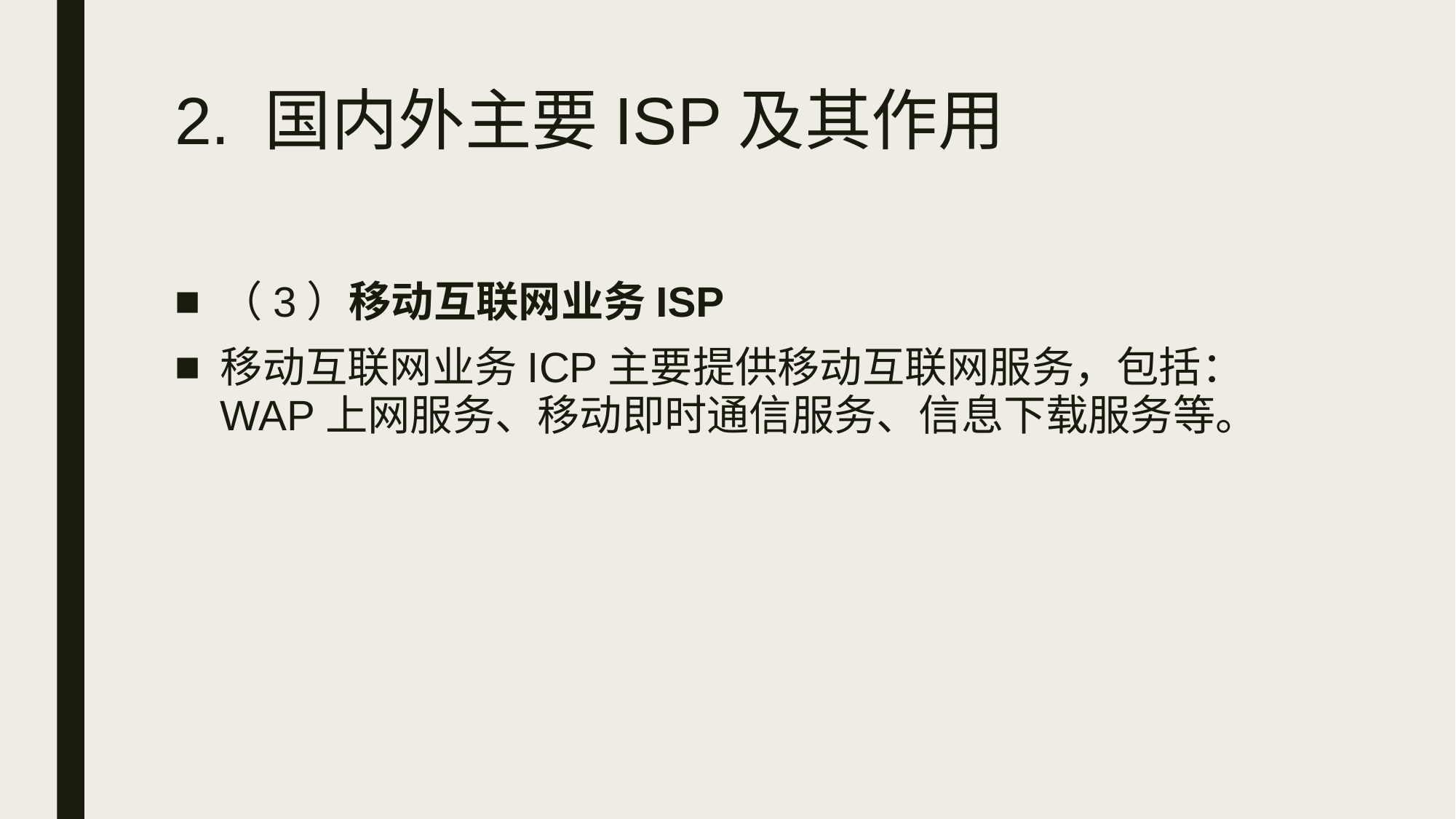

# 2. 国内外主要ISP及其作用
（3）移动互联网业务ISP
移动互联网业务ICP主要提供移动互联网服务，包括：WAP上网服务、移动即时通信服务、信息下载服务等。